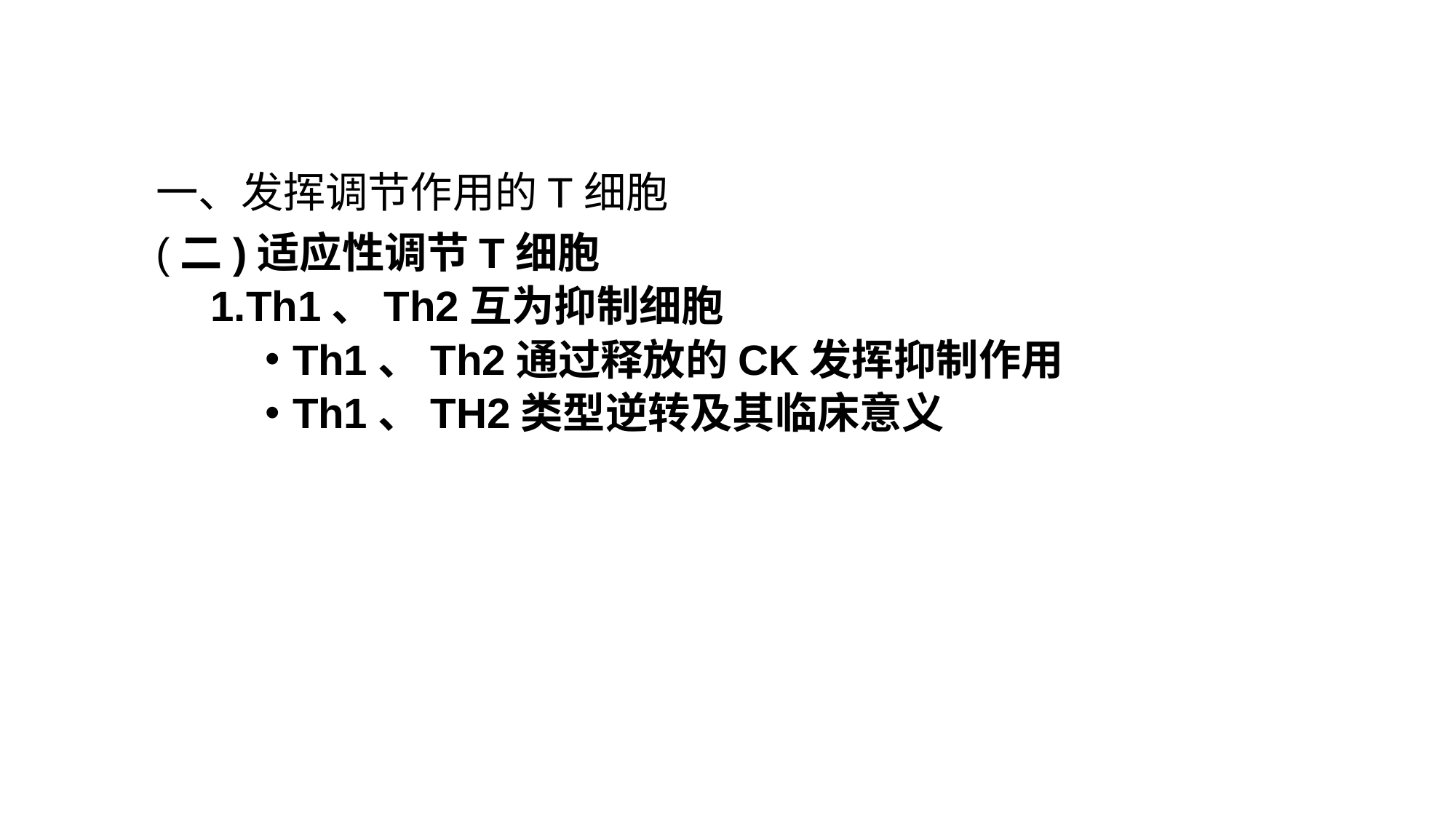

一、发挥调节作用的T细胞
(二)适应性调节T细胞
1.Th1、Th2互为抑制细胞
Th1、Th2通过释放的CK发挥抑制作用
Th1、TH2类型逆转及其临床意义